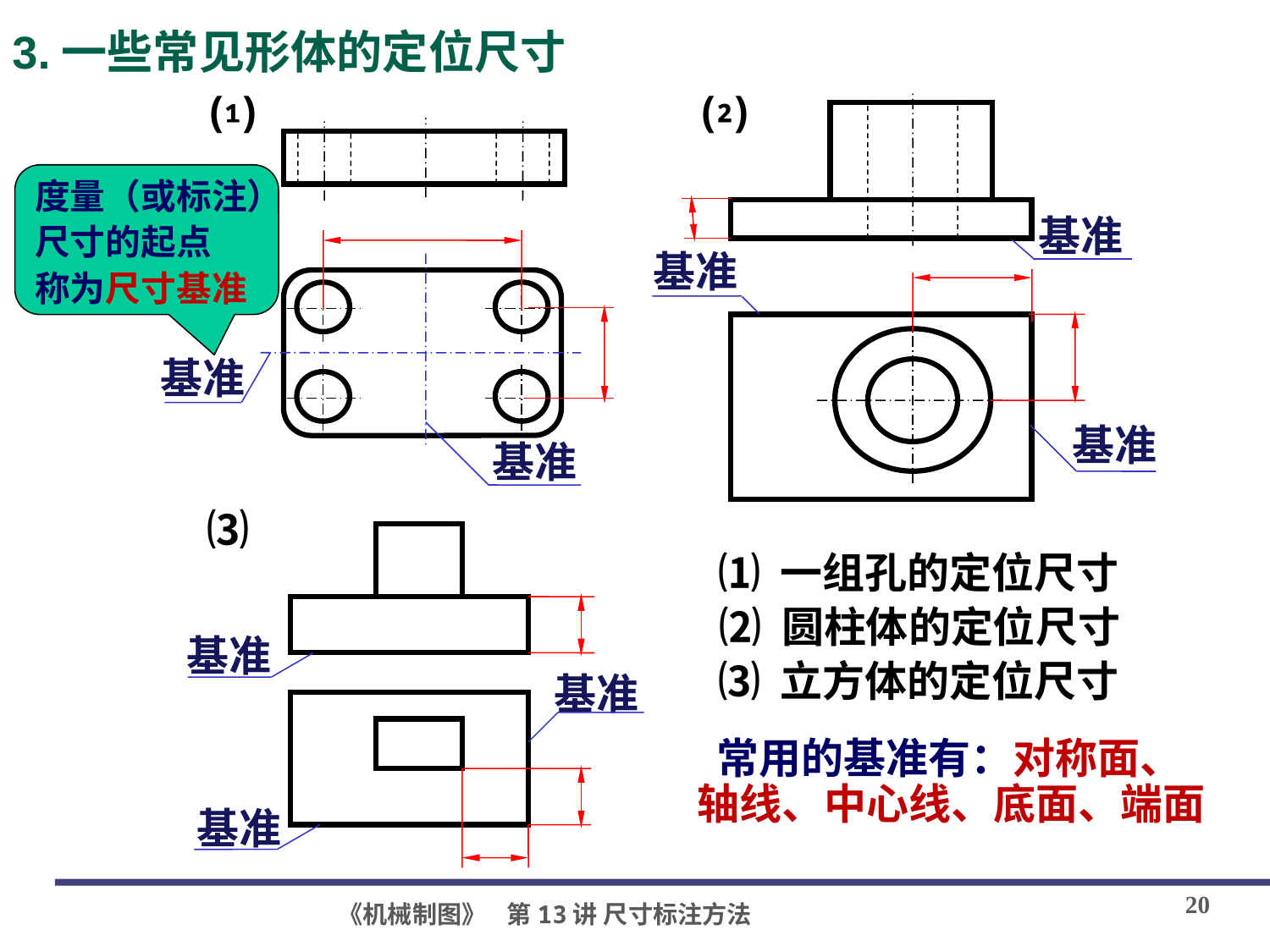

3.一些常见形体的定位尺寸
⑵

基准
基准

基准

⑴

基准

基准

度量（或标注）
尺寸的起点
称为尺寸基准
⑶

基准

基准

基准

⑴ 一组孔的定位尺寸
⑵ 圆柱体的定位尺寸
⑶ 立方体的定位尺寸
 常用的基准有：对称面、轴线、中心线、底面、端面
20